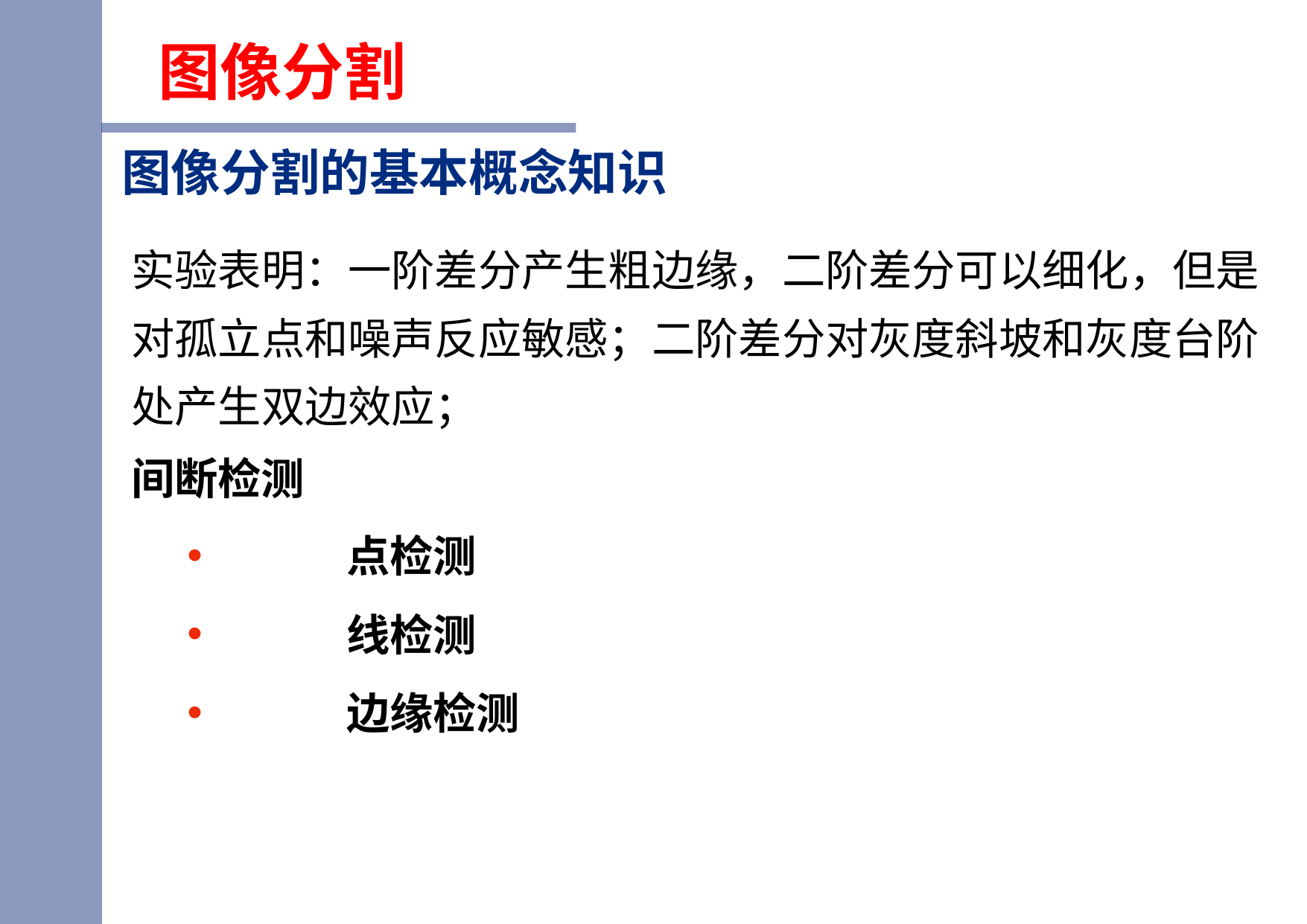

图像分割
图像分割的基本概念知识
实验表明：一阶差分产生粗边缘，二阶差分可以细化，但是对孤立点和噪声反应敏感；二阶差分对灰度斜坡和灰度台阶处产生双边效应；
间断检测
	点检测
	线检测
	边缘检测